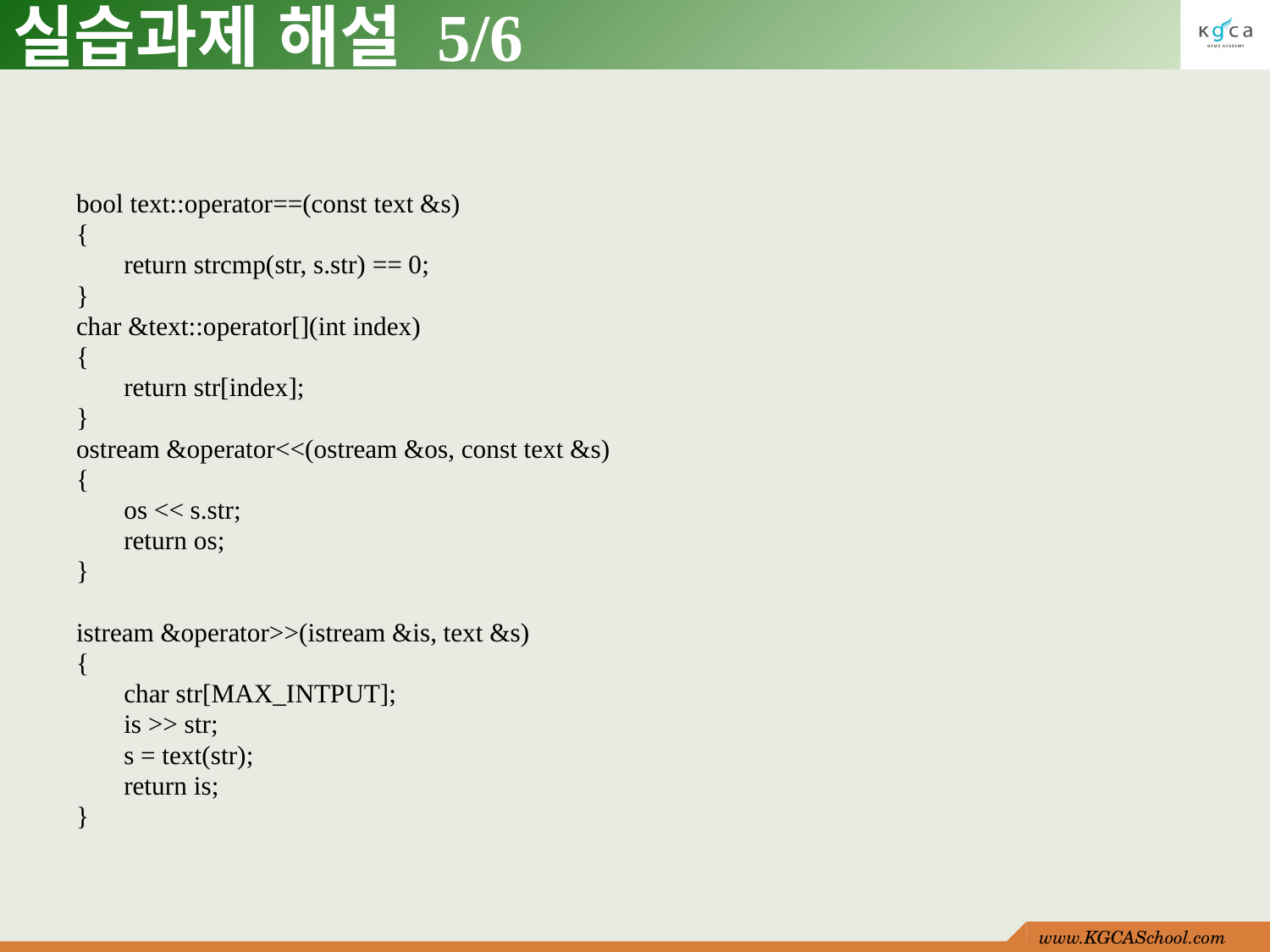

# 실습과제 해설 5/6
bool text::operator==(const text &s)
{
	return strcmp(str, s.str) == 0;
}
char &text::operator[](int index)
{
	return str[index];
}
ostream &operator<<(ostream &os, const text &s)
{
	os << s.str;
	return os;
}

istream &operator>>(istream &is, text &s)
{
	char str[MAX_INTPUT];
	is >> str;
	s = text(str);
	return is;
}